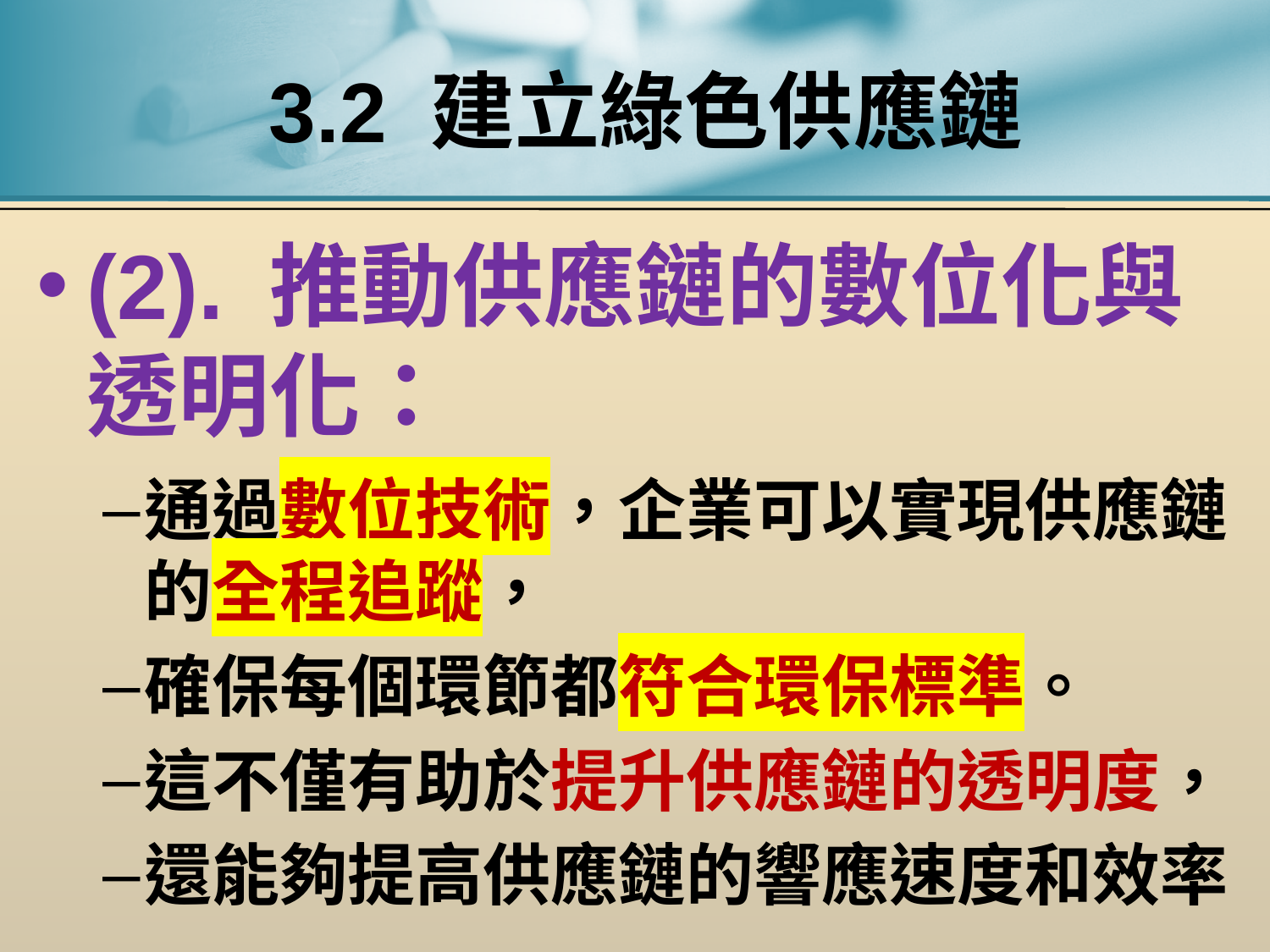

# 3.2 建立綠色供應鏈
(2). 推動供應鏈的數位化與透明化：
通過數位技術，企業可以實現供應鏈的全程追蹤，
確保每個環節都符合環保標準。
這不僅有助於提升供應鏈的透明度，
還能夠提高供應鏈的響應速度和效率